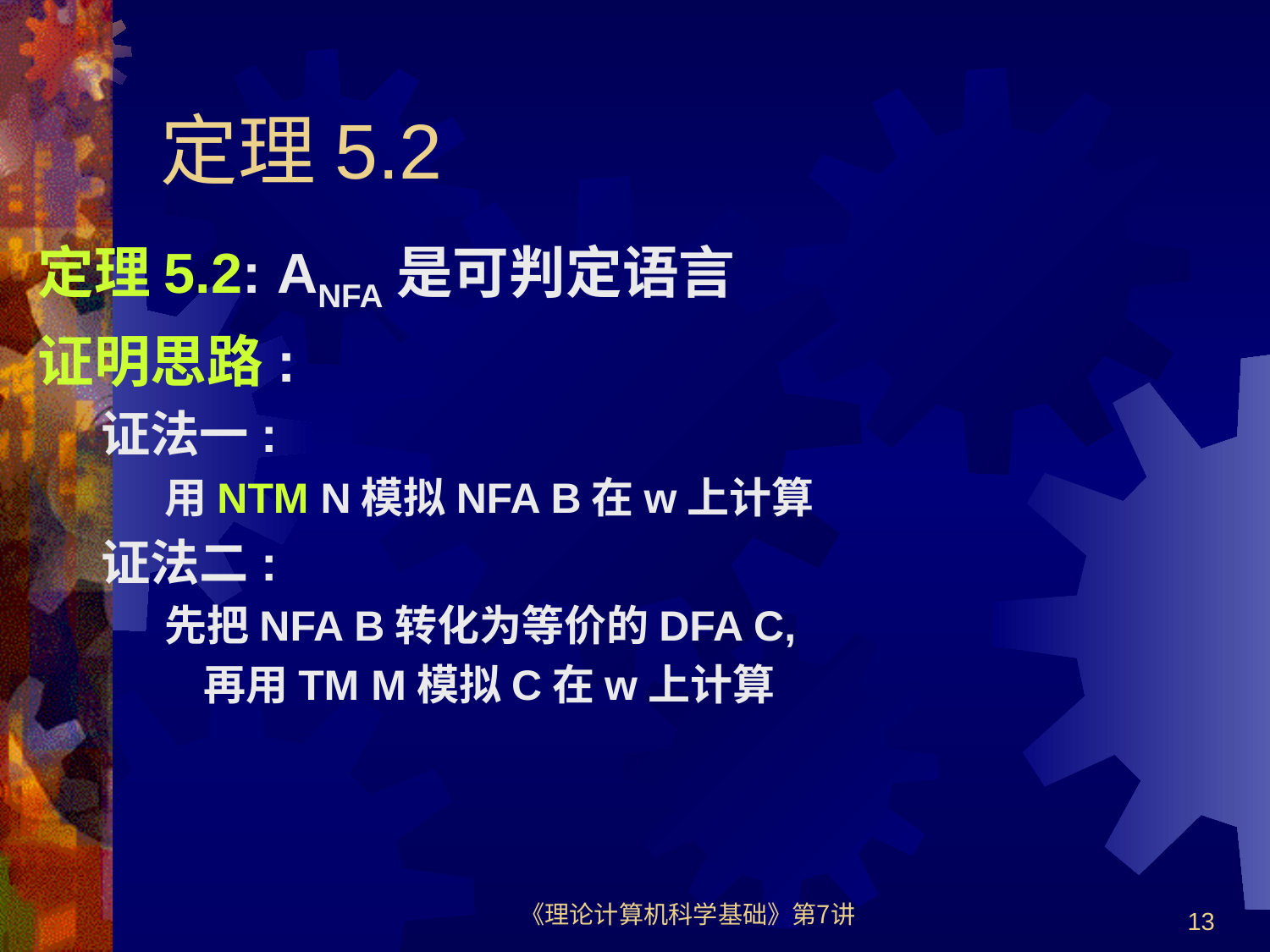

# 定理5.2
定理5.2: ANFA是可判定语言
证明思路:
证法一:
用NTM N模拟NFA B在w上计算
证法二:
先把NFA B转化为等价的DFA C,
   再用TM M模拟C在w上计算
《理论计算机科学基础》第7讲
13